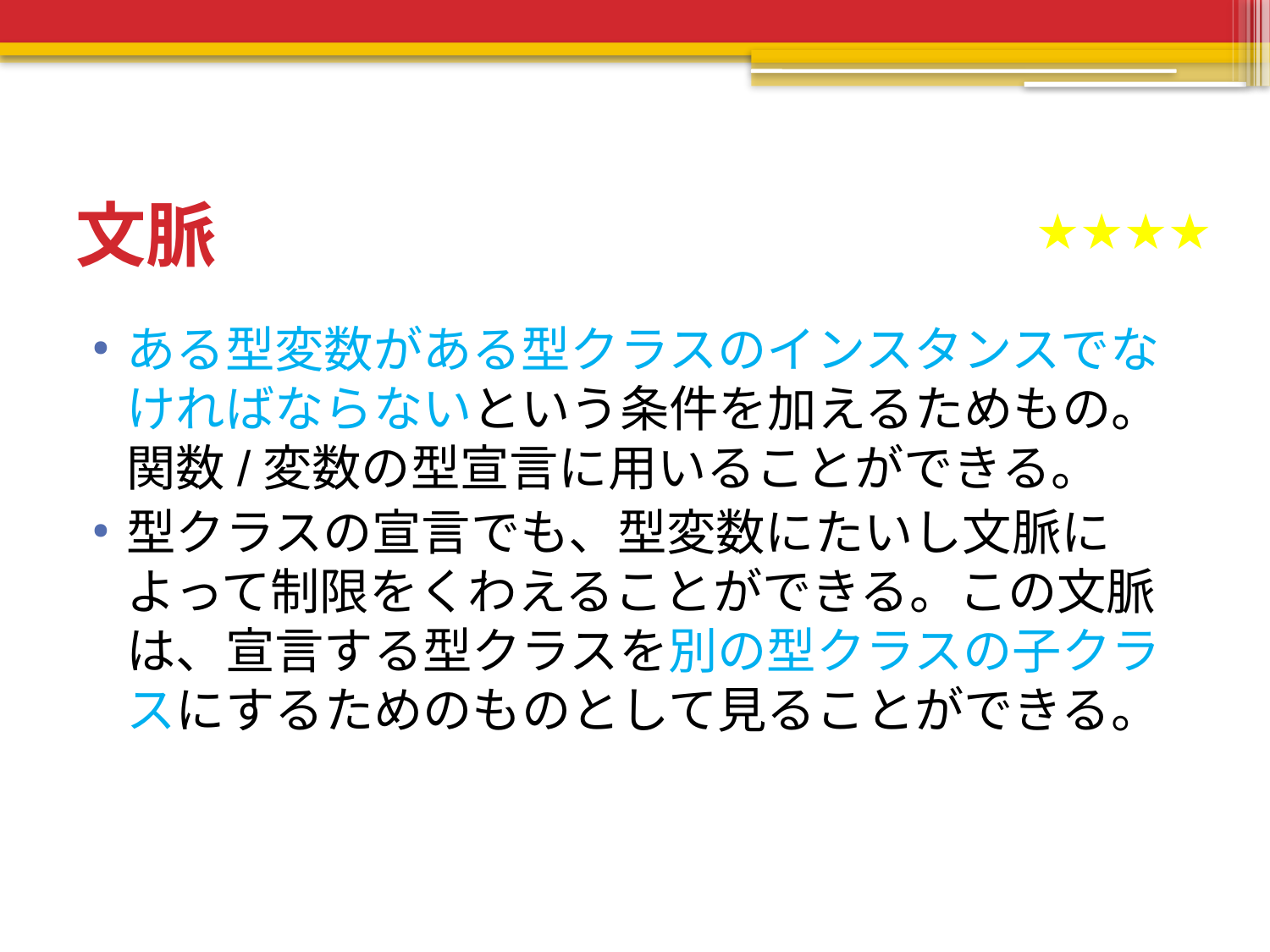

# 文脈
★★★★★
ある型変数がある型クラスのインスタンスでなければならないという条件を加えるためもの。関数/変数の型宣言に用いることができる。
型クラスの宣言でも、型変数にたいし文脈によって制限をくわえることができる。この文脈は、宣言する型クラスを別の型クラスの子クラスにするためのものとして見ることができる。